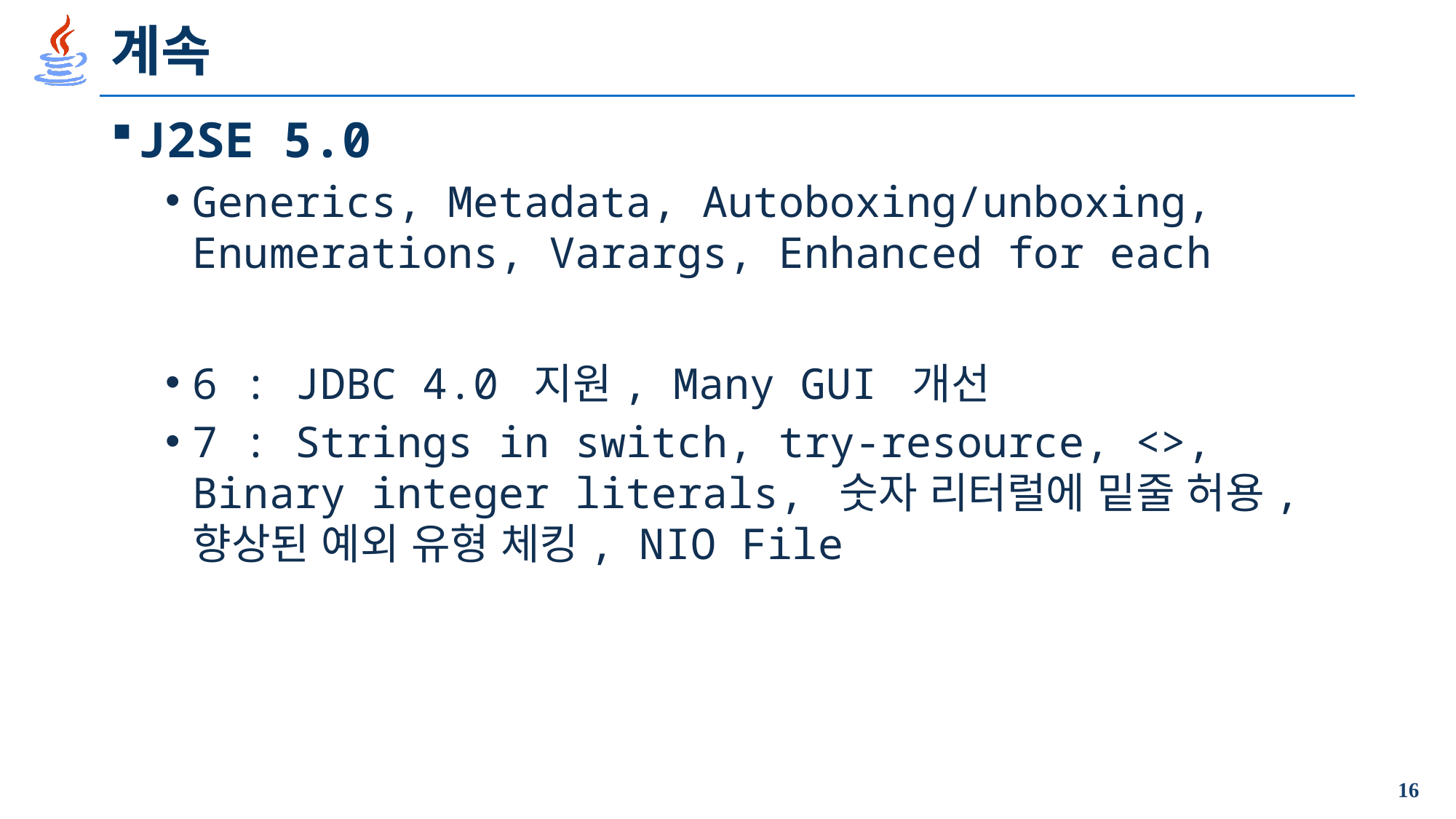

# 계속
J2SE 5.0
Generics, Metadata, Autoboxing/unboxing, Enumerations, Varargs, Enhanced for each

6 : JDBC 4.0 지원, Many GUI 개선
7 : Strings in switch, try-resource, <>, Binary integer literals, 숫자 리터럴에 밑줄 허용, 향상된 예외 유형 체킹, NIO File
16